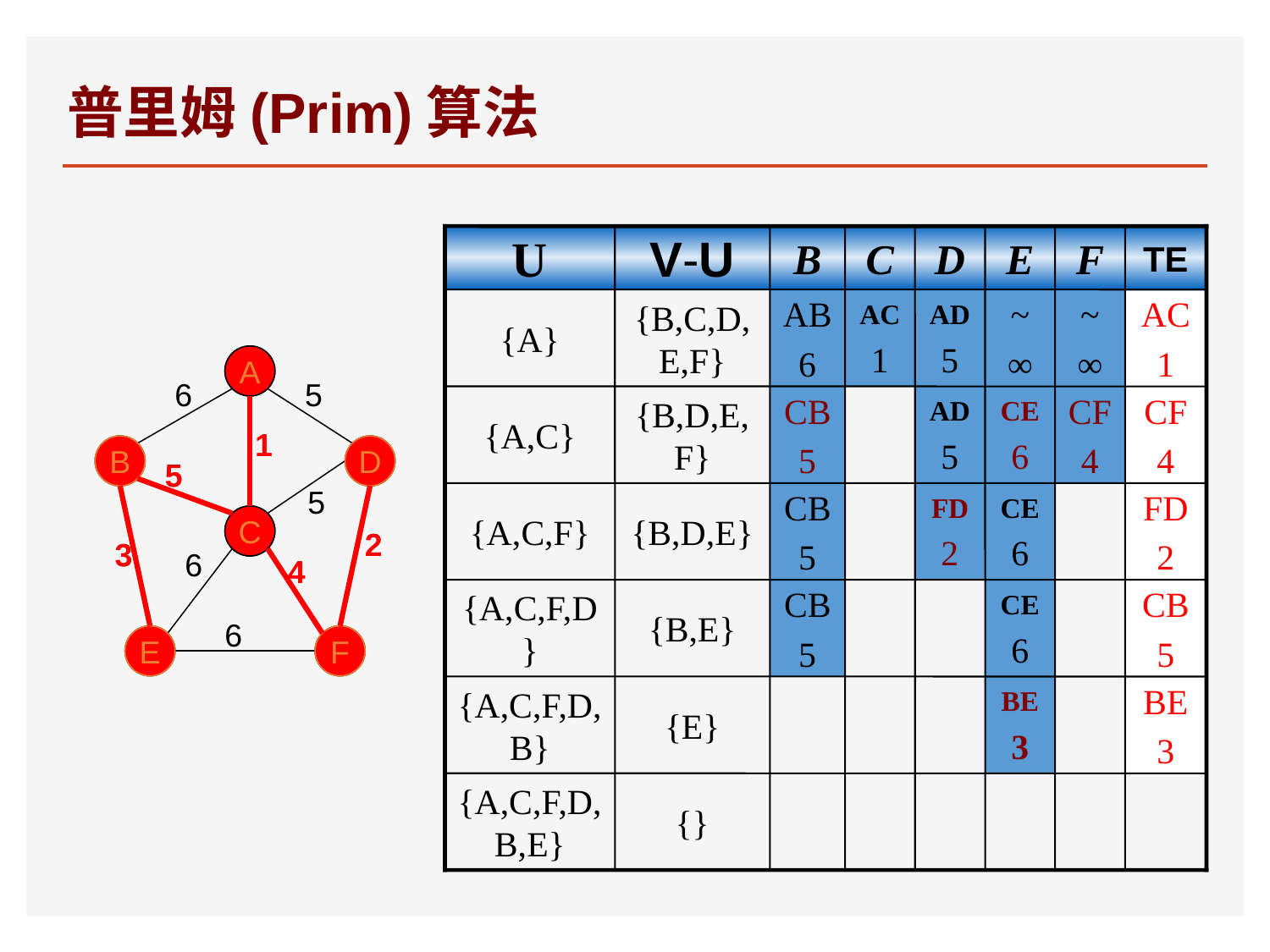

# 普里姆(Prim)算法
U

V-U
B
C
D
E
F
TE
{A}
{B,C,D,E,F}
AB
6
AC
1
AD
5
~
∞
~
∞
AC
1
A
6
5
1
B
D
5
5
C
2
3
6
4
6
E
F
A
{A,C}
{B,D,E,F}
CB
5
AD
5
CE
6
CF
4
CF
4
1
B
D
5
{A,C,F}
{B,D,E}
CB
5
FD
2
CE
6
FD
2
C
2
3
4
{A,C,F,D}
{B,E}
CB
5
CE
6
CB
5
E
F
{A,C,F,D,B}
{E}
BE
3
BE
3
{A,C,F,D,B,E}
{}